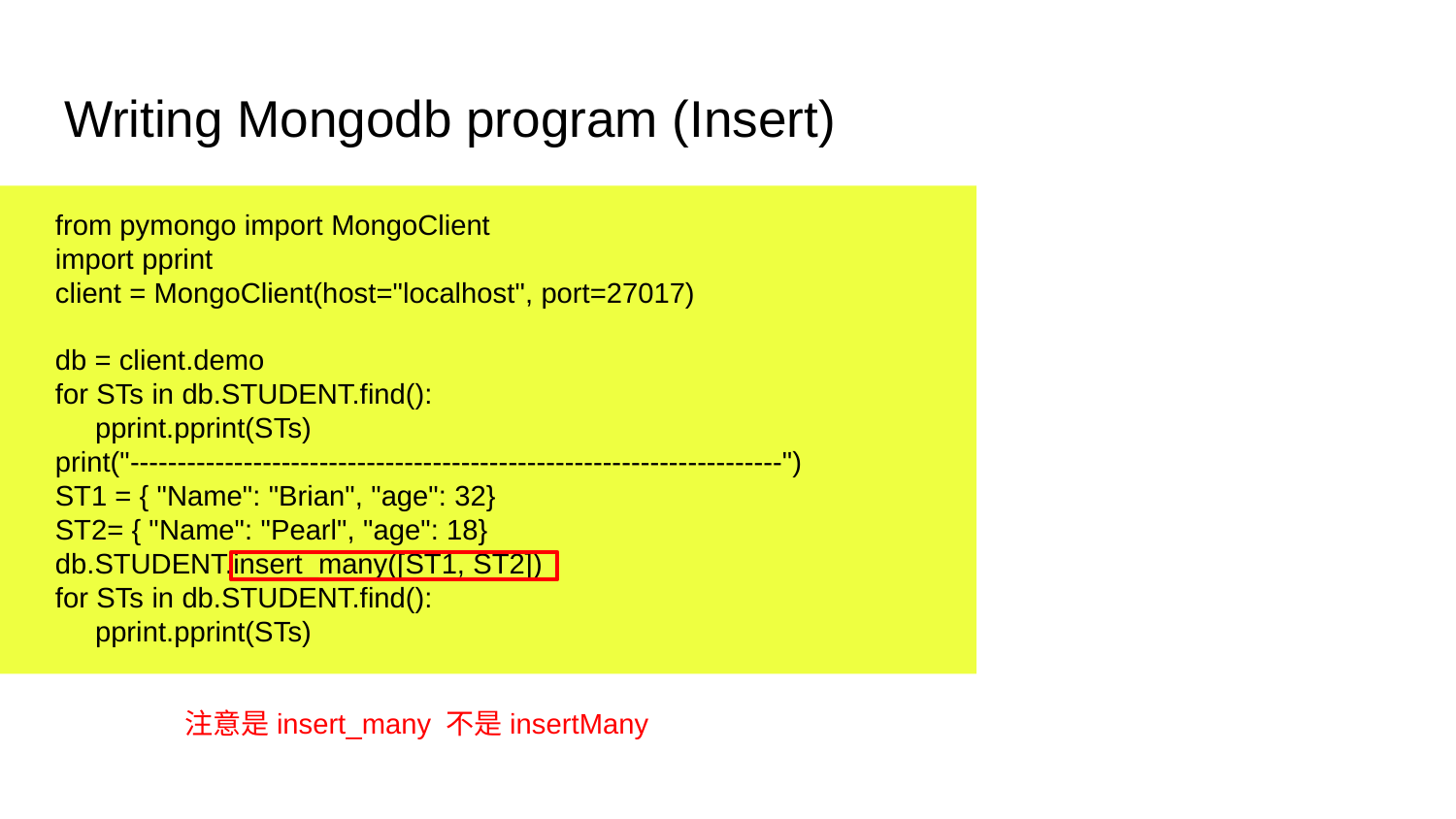

# Writing Mongodb program (Insert)

from pymongo import MongoClient
import pprint
client = MongoClient(host="localhost", port=27017)

db = client.demo
for STs in db.STUDENT.find():
     pprint.pprint(STs)
print("---------------------------------------------------------------------")
ST1 = { "Name": "Brian", "age": 32}
ST2= { "Name": "Pearl", "age": 18}
db.STUDENT.insert_many([ST1, ST2])
for STs in db.STUDENT.find():
     pprint.pprint(STs)

注意是insert_many 不是insertMany